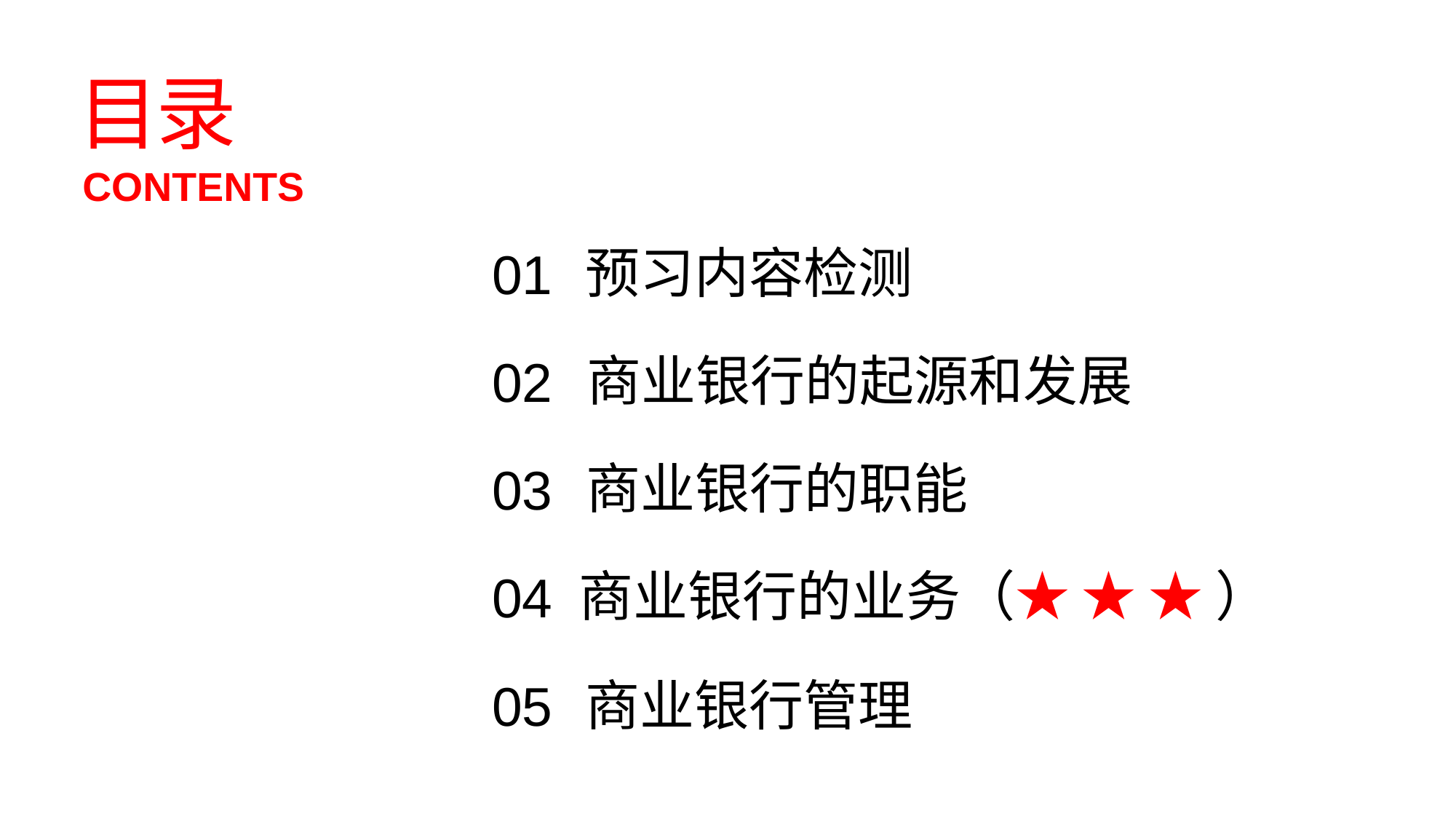

目录
CONTENTS
预习内容检测
01
商业银行的起源和发展
02
商业银行的职能
03
商业银行的业务（★ ★ ★ ）
04
商业银行管理
05